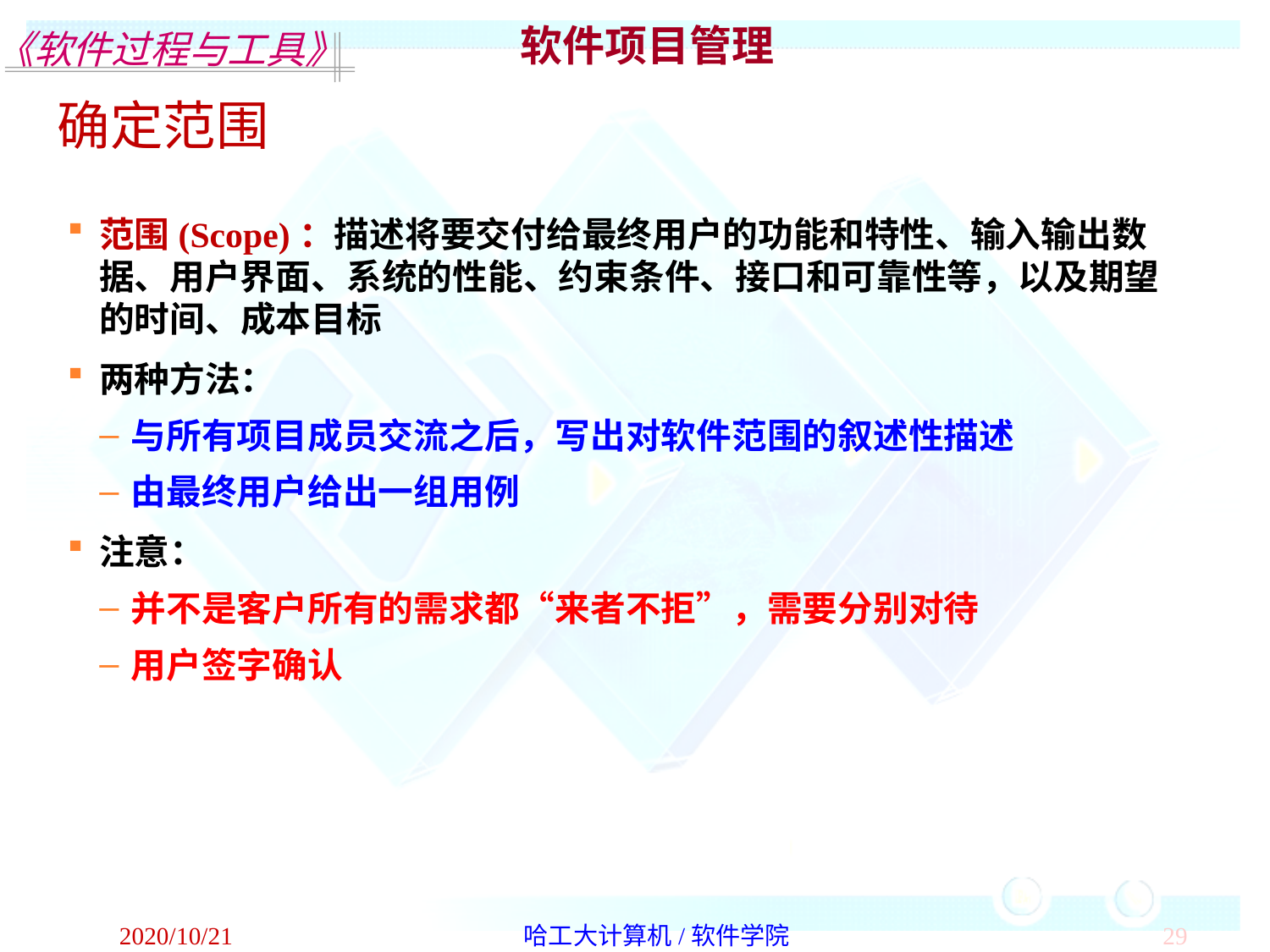

软件项目管理
确定范围
范围(Scope)：描述将要交付给最终用户的功能和特性、输入输出数据、用户界面、系统的性能、约束条件、接口和可靠性等，以及期望的时间、成本目标
两种方法：
与所有项目成员交流之后，写出对软件范围的叙述性描述
由最终用户给出一组用例
注意：
并不是客户所有的需求都“来者不拒”，需要分别对待
用户签字确认